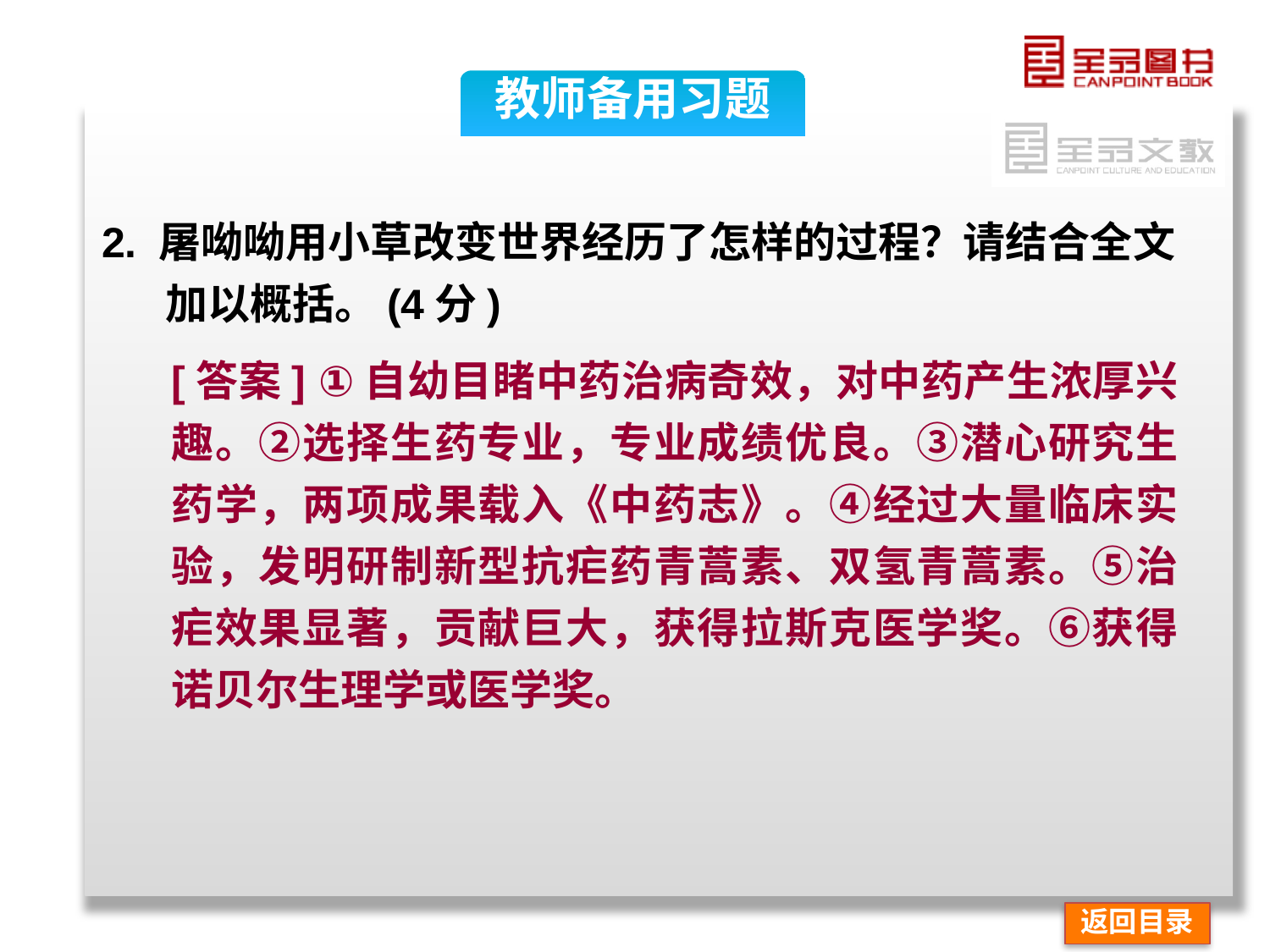

教师备用习题
2. 屠呦呦用小草改变世界经历了怎样的过程？请结合全文加以概括。(4分)
[答案] ①自幼目睹中药治病奇效，对中药产生浓厚兴趣。②选择生药专业，专业成绩优良。③潜心研究生药学，两项成果载入《中药志》。④经过大量临床实验，发明研制新型抗疟药青蒿素、双氢青蒿素。⑤治疟效果显著，贡献巨大，获得拉斯克医学奖。⑥获得诺贝尔生理学或医学奖。
返回目录